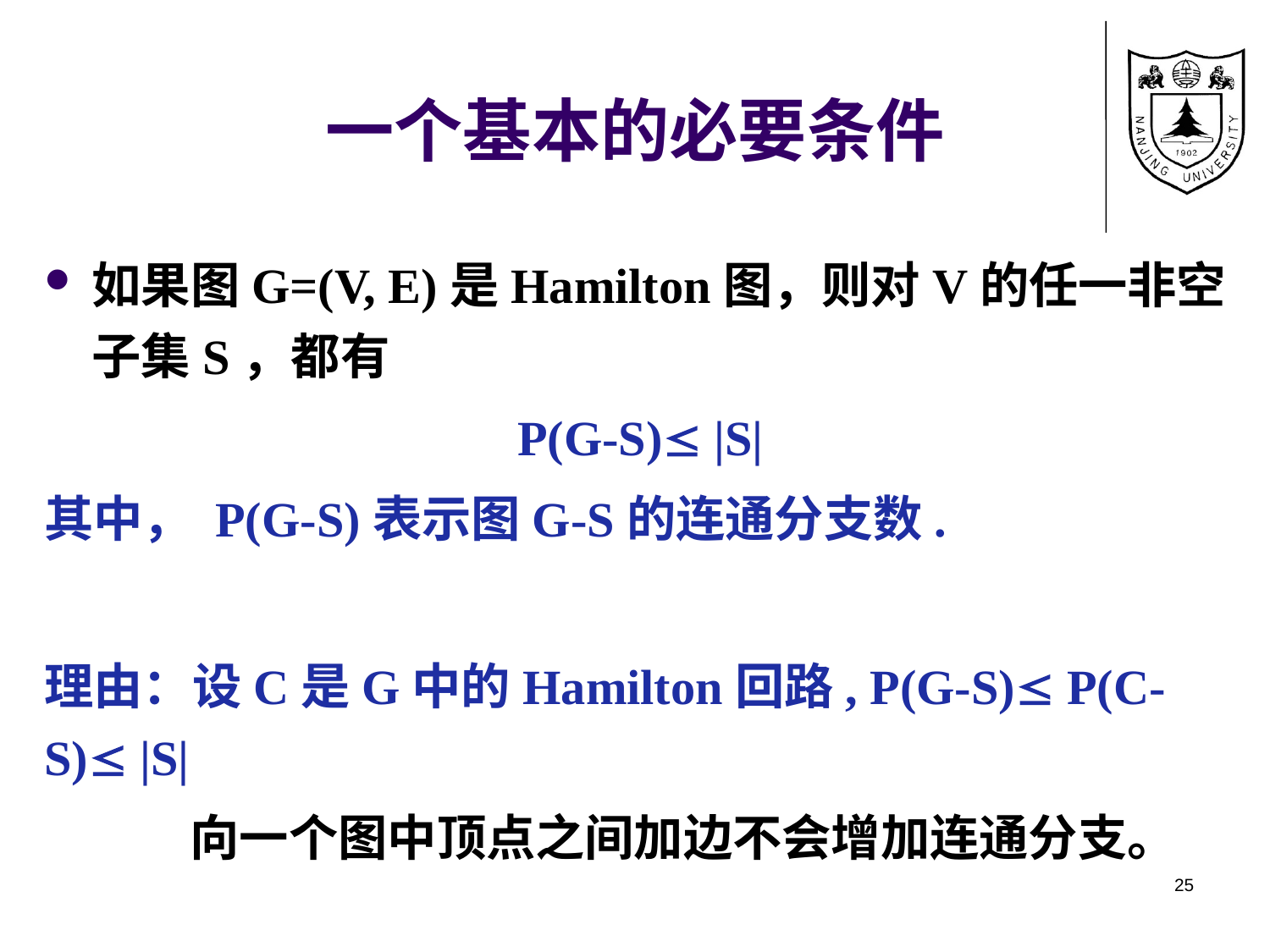

# 一个基本的必要条件
如果图G=(V, E)是Hamilton图，则对V的任一非空子集S，都有
P(G-S)≤ |S|
其中， P(G-S)表示图G-S的连通分支数.

理由：设C是G中的Hamilton回路, P(G-S)≤ P(C-S)≤ |S|
             向一个图中顶点之间加边不会增加连通分支。

25